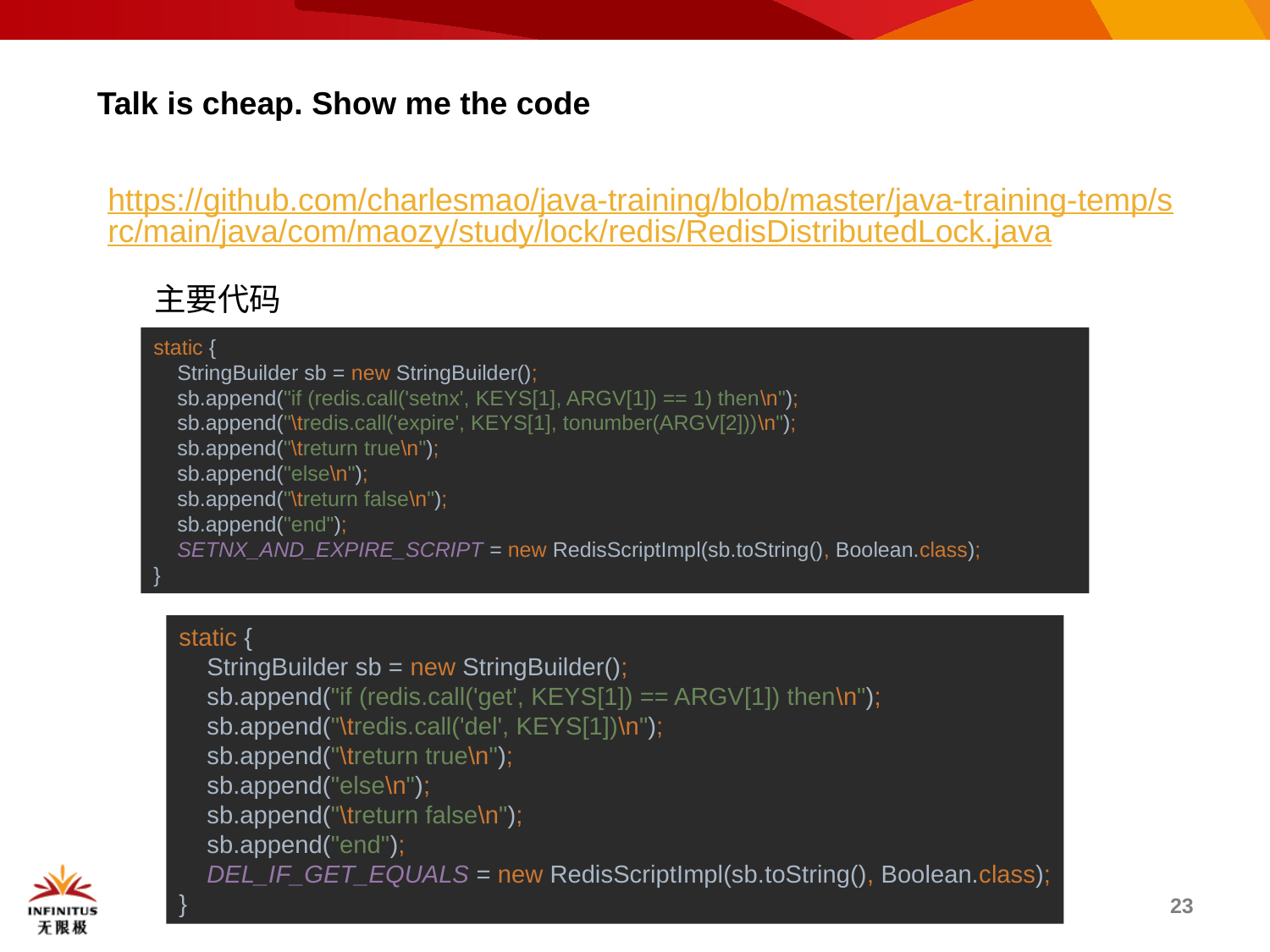

# Talk is cheap. Show me the code
https://github.com/charlesmao/java-training/blob/master/java-training-temp/src/main/java/com/maozy/study/lock/redis/RedisDistributedLock.java
主要代码
static {
    StringBuilder sb = new StringBuilder();
    sb.append("if (redis.call('setnx', KEYS[1], ARGV[1]) == 1) then\n");
    sb.append("\tredis.call('expire', KEYS[1], tonumber(ARGV[2]))\n");
    sb.append("\treturn true\n");
    sb.append("else\n");
    sb.append("\treturn false\n");
    sb.append("end");
    SETNX_AND_EXPIRE_SCRIPT = new RedisScriptImpl(sb.toString(), Boolean.class);
}
static {
    StringBuilder sb = new StringBuilder();
    sb.append("if (redis.call('get', KEYS[1]) == ARGV[1]) then\n");
    sb.append("\tredis.call('del', KEYS[1])\n");
    sb.append("\treturn true\n");
    sb.append("else\n");
    sb.append("\treturn false\n");
    sb.append("end");
    DEL_IF_GET_EQUALS = new RedisScriptImpl(sb.toString(), Boolean.class);
}
23